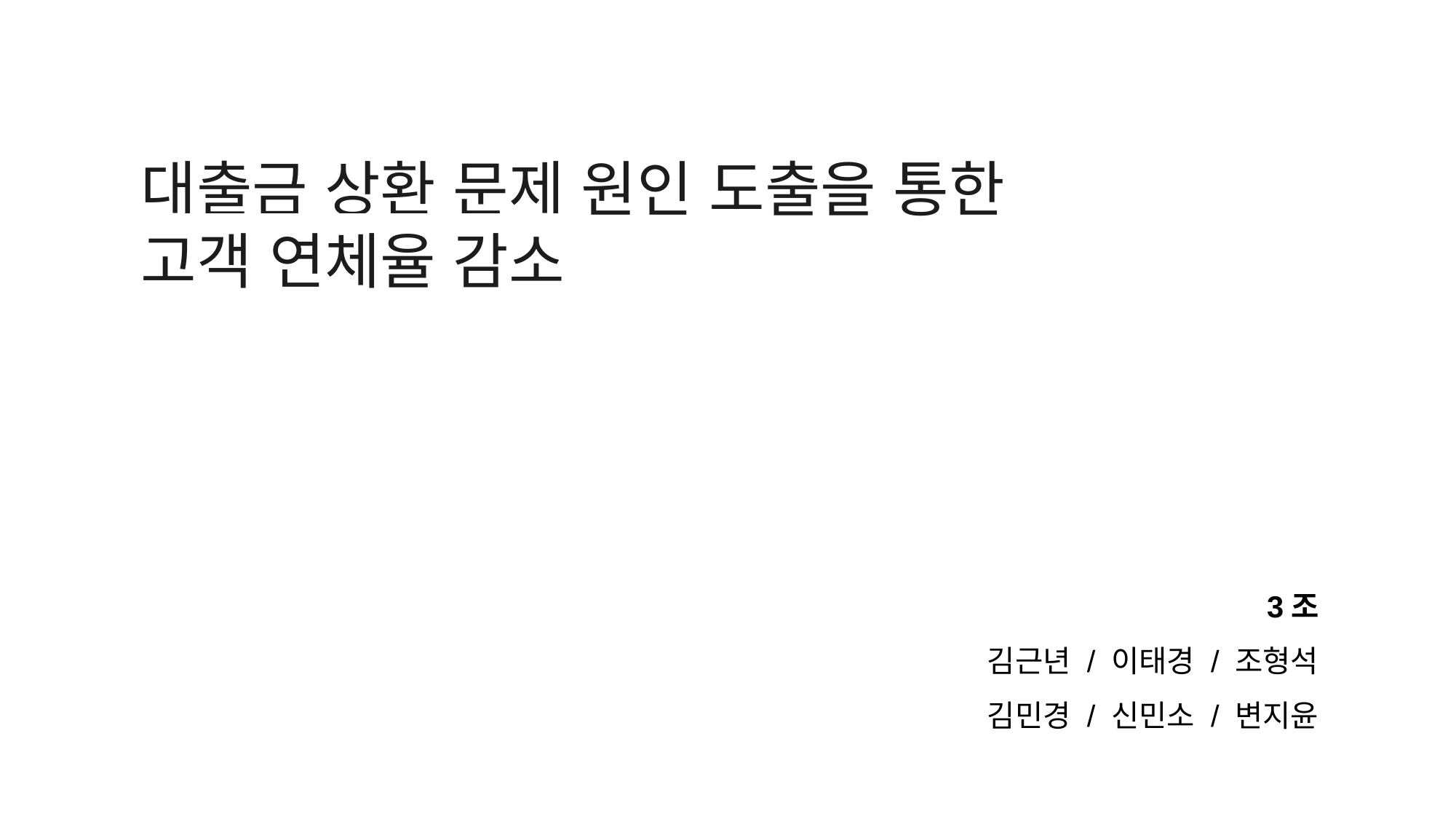

대출금 상환 문제 원인 도출을 통한 고객 연체율 감소
3조
김근년 / 이태경 / 조형석
김민경 / 신민소 / 변지윤